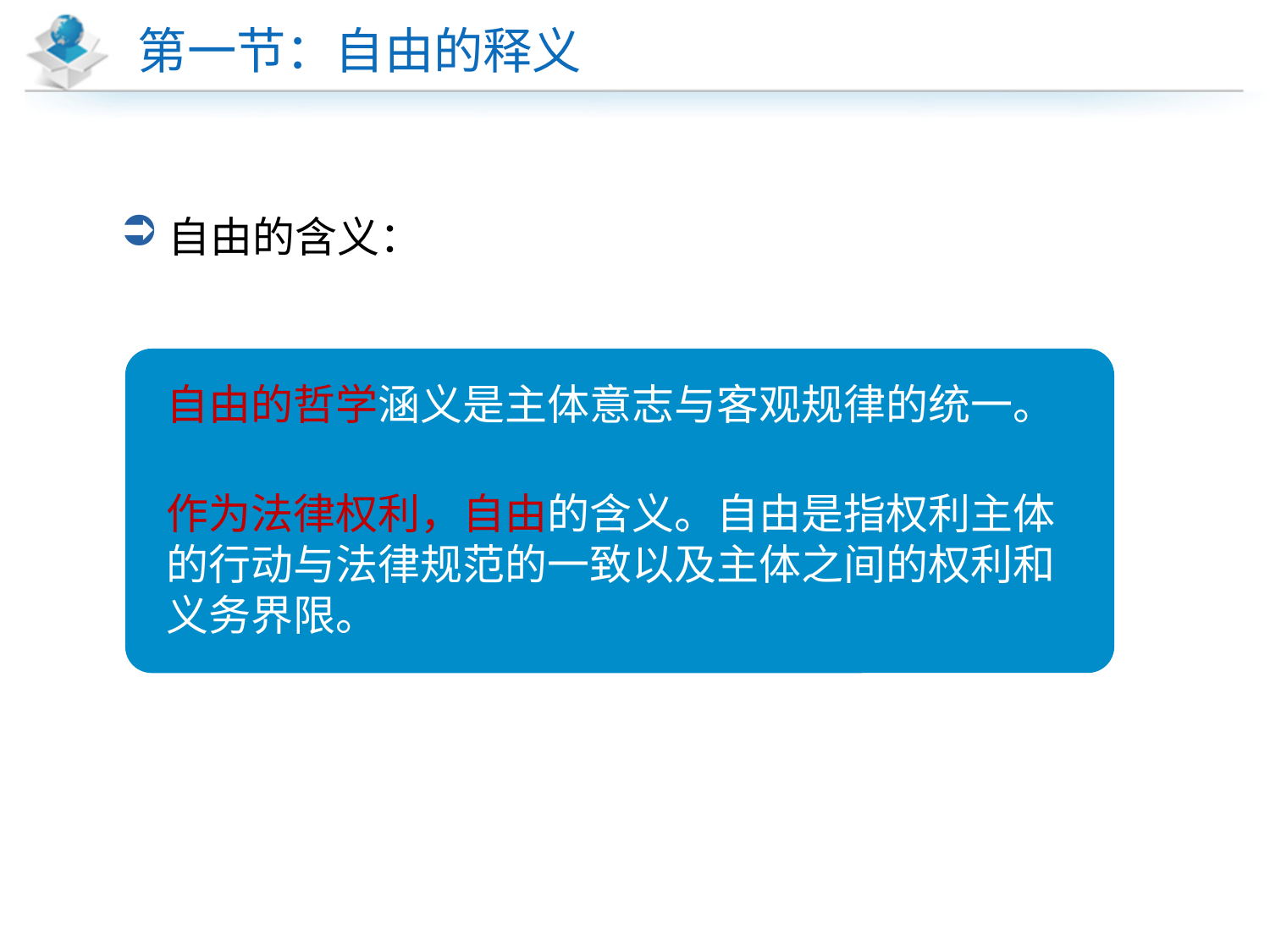

# 第一节：自由的释义
自由的含义：

自由的哲学涵义是主体意志与客观规律的统一。
作为法律权利，自由的含义。自由是指权利主体的行动与法律规范的一致以及主体之间的权利和义务界限。